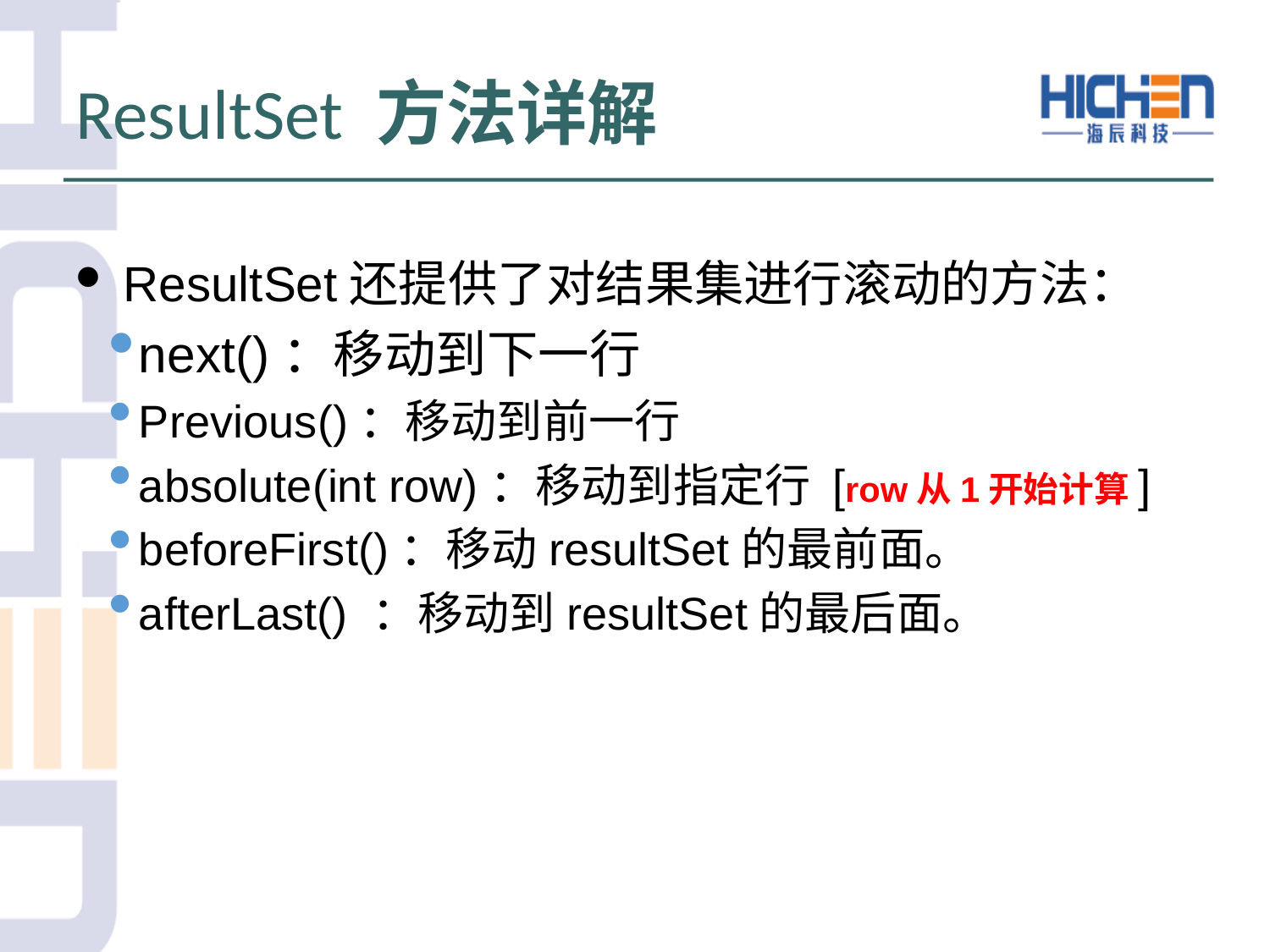

ResultSet 方法详解

 ResultSet还提供了对结果集进行滚动的方法：
next()：移动到下一行
Previous()：移动到前一行
absolute(int row)：移动到指定行 [row从1开始计算]
beforeFirst()：移动resultSet的最前面。
afterLast() ：移动到resultSet的最后面。